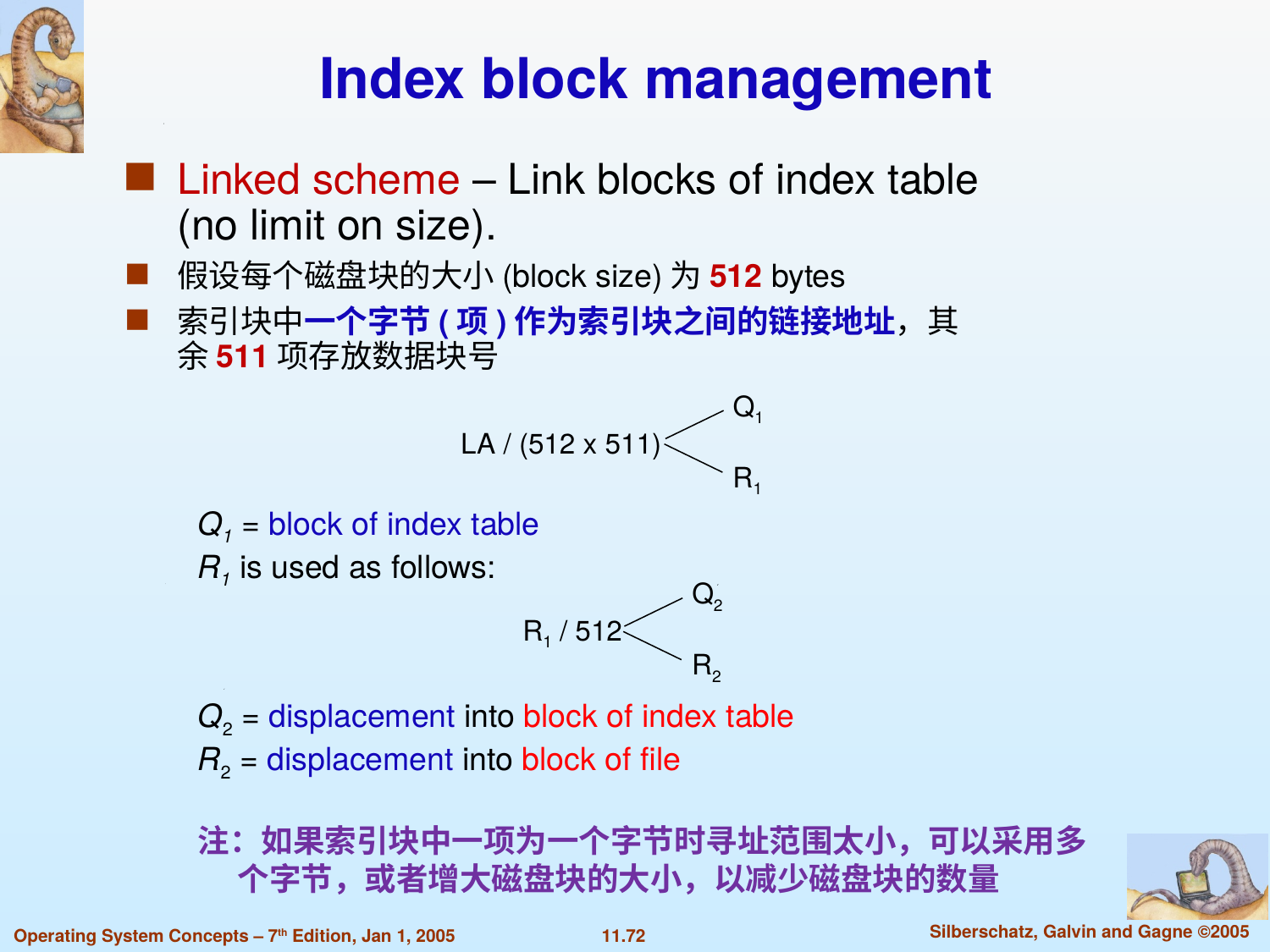

Index block management
Linked scheme – Link blocks of index table (no limit on size).
假设每个磁盘块的大小(block size)为512 bytes
索引块中一个字节(项)作为索引块之间的链接地址，其余511项存放数据块号
Q1

LA / (512 x 511)

R1
Q1 = block of index table
R1 is used as follows:
Q2

R1 / 512

R2
Q2 = displacement into block of index table
R2 = displacement into block of file

注：如果索引块中一项为一个字节时寻址范围太小，可以采用多个字节，或者增大磁盘块的大小，以减少磁盘块的数量